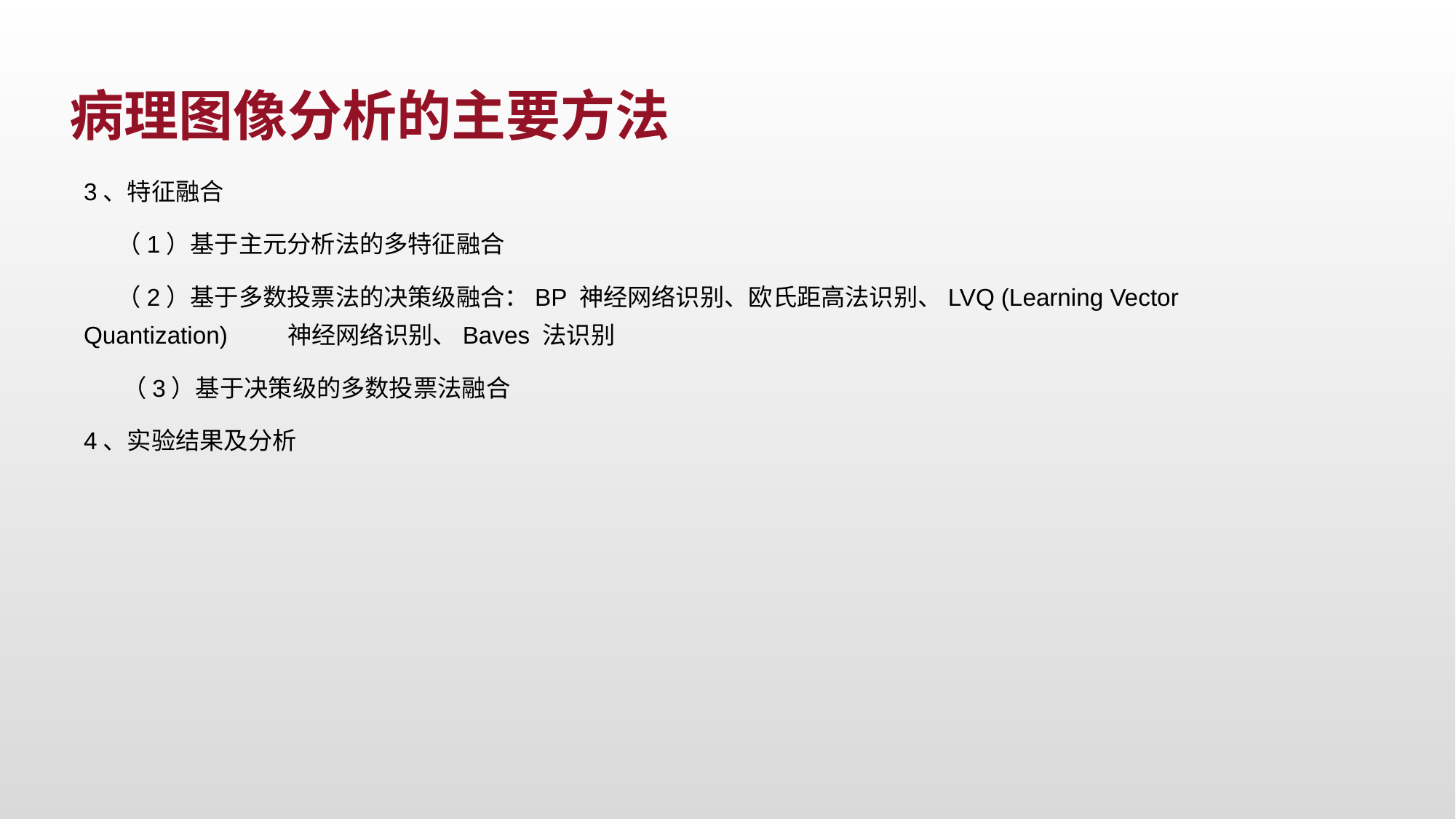

病理图像分析的主要方法

3、特征融合
     （1）基于主元分析法的多特征融合
     （2）基于多数投票法的决策级融合：BP 神经网络识别、欧氏距高法识别、LVQ (Learning Vector Quantization)        神经网络识别、Baves 法识别
      （3）基于决策级的多数投票法融合
4、实验结果及分析